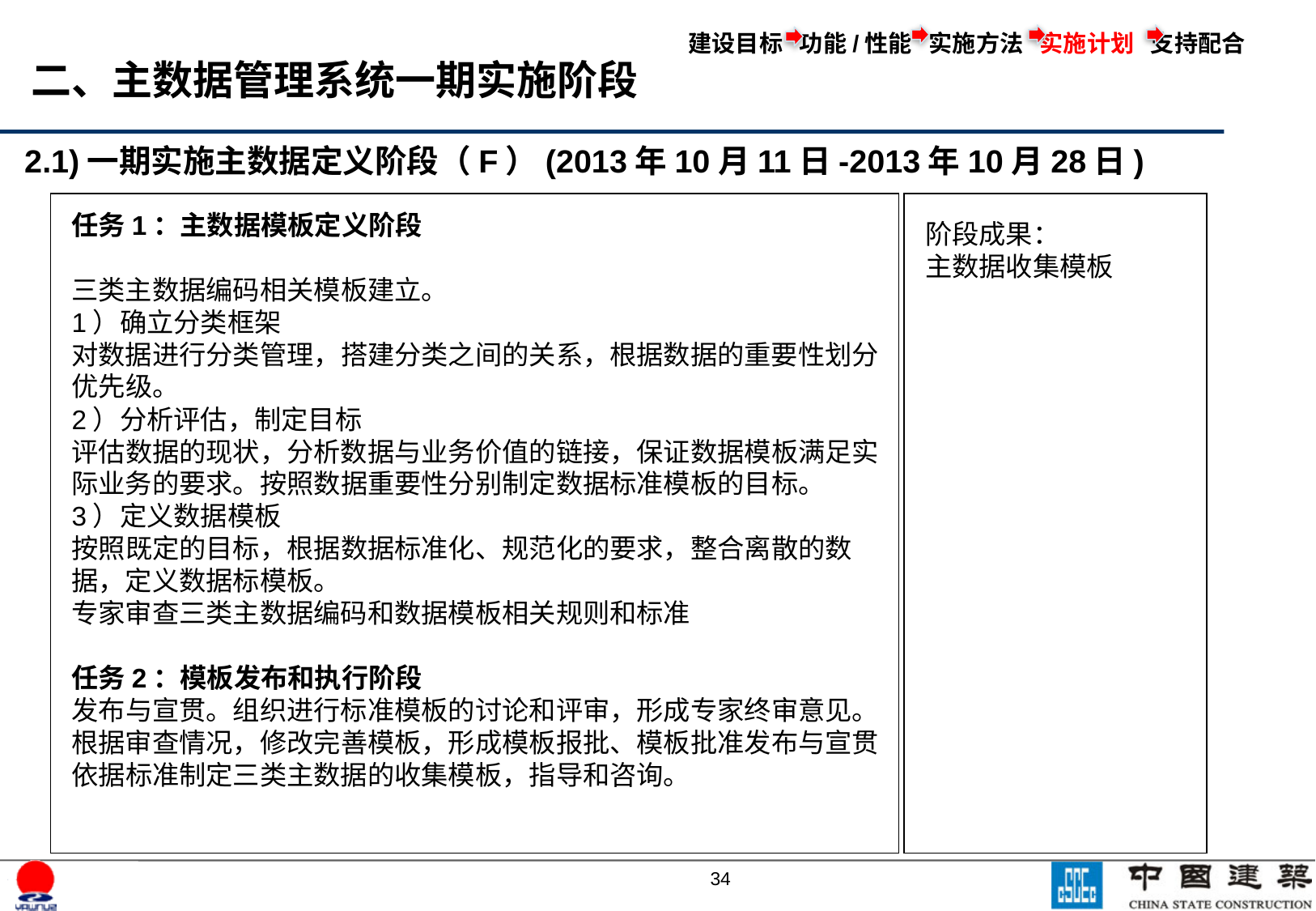

建设目标   功能/性能   实施方法   实施计划   支持配合

二、主数据管理系统一期实施阶段
2.1)一期实施主数据定义阶段（F）(2013年10月11日-2013年10月28日)

任务1：主数据模板定义阶段

三类主数据编码相关模板建立。
1）确立分类框架
对数据进行分类管理，搭建分类之间的关系，根据数据的重要性划分优先级。
2）分析评估，制定目标
评估数据的现状，分析数据与业务价值的链接，保证数据模板满足实际业务的要求。按照数据重要性分别制定数据标准模板的目标。
3）定义数据模板
按照既定的目标，根据数据标准化、规范化的要求，整合离散的数据，定义数据标模板。
专家审查三类主数据编码和数据模板相关规则和标准

任务2：模板发布和执行阶段
发布与宣贯。组织进行标准模板的讨论和评审，形成专家终审意见。
根据审查情况，修改完善模板，形成模板报批、模板批准发布与宣贯
依据标准制定三类主数据的收集模板，指导和咨询。
阶段成果：
主数据收集模板
34